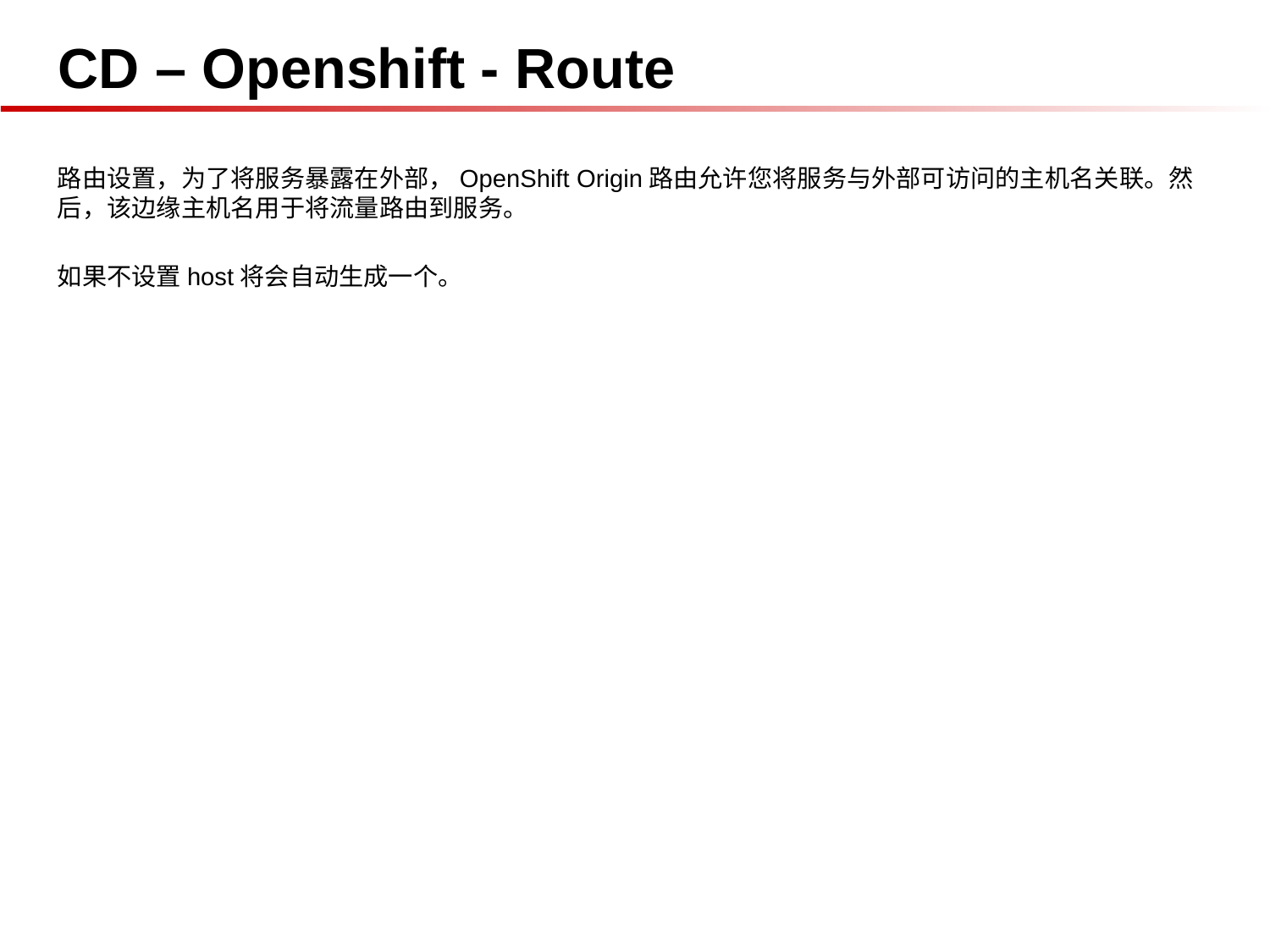

# CD – Openshift - Route
路由设置，为了将服务暴露在外部，OpenShift Origin路由允许您将服务与外部可访问的主机名关联。然后，该边缘主机名用于将流量路由到服务。

如果不设置host将会自动生成一个。